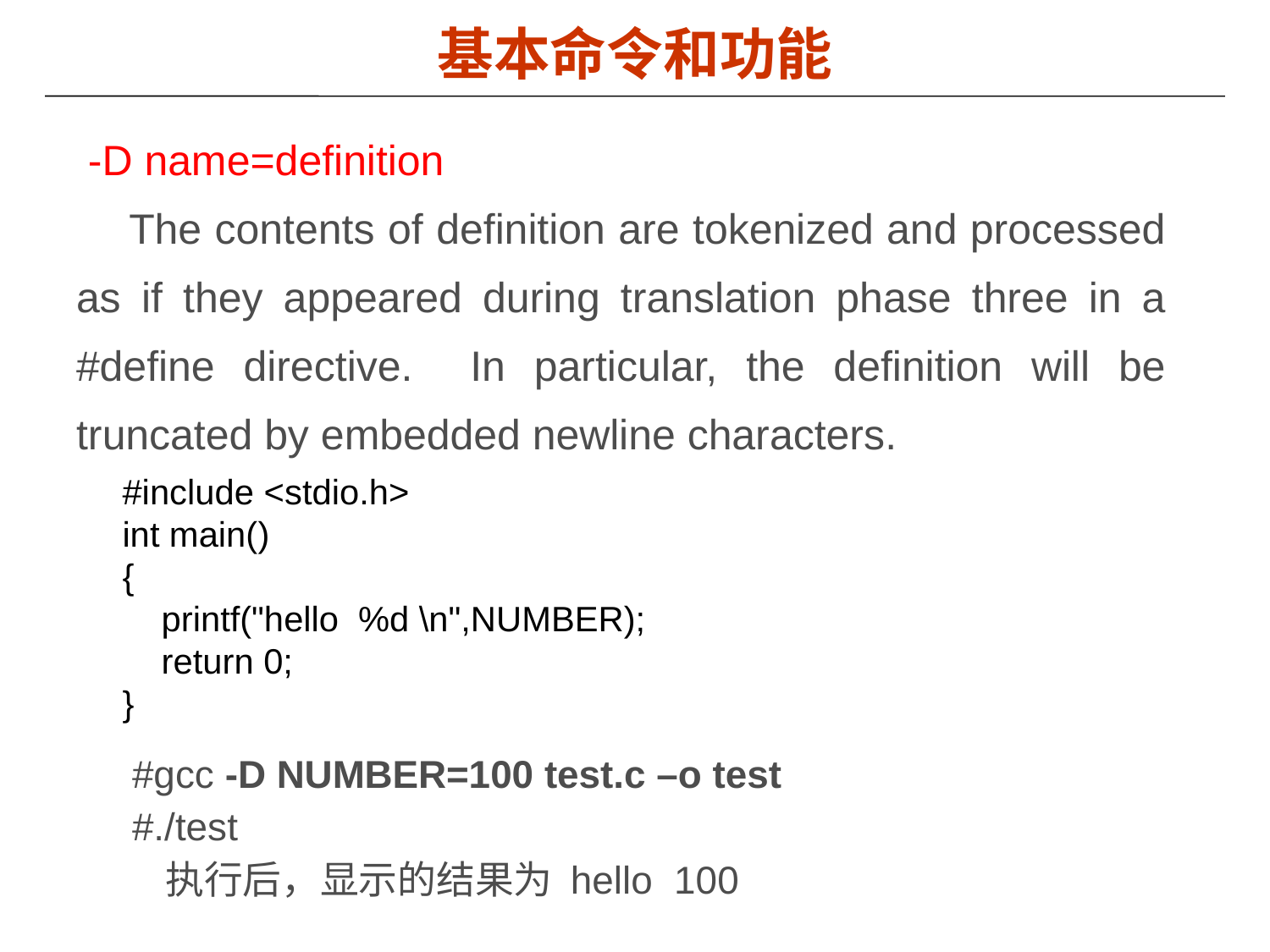

基本命令和功能
 -D name=definition
    The contents of definition are tokenized and processed as if they appeared during translation phase three in a #define directive.  In particular, the definition will be truncated by embedded newline characters.
#include <stdio.h>
int main()
{
    printf("hello  %d \n",NUMBER);
    return 0;
}
 #gcc -D NUMBER=100 test.c –o test
 #./test
    执行后，显示的结果为 hello  100